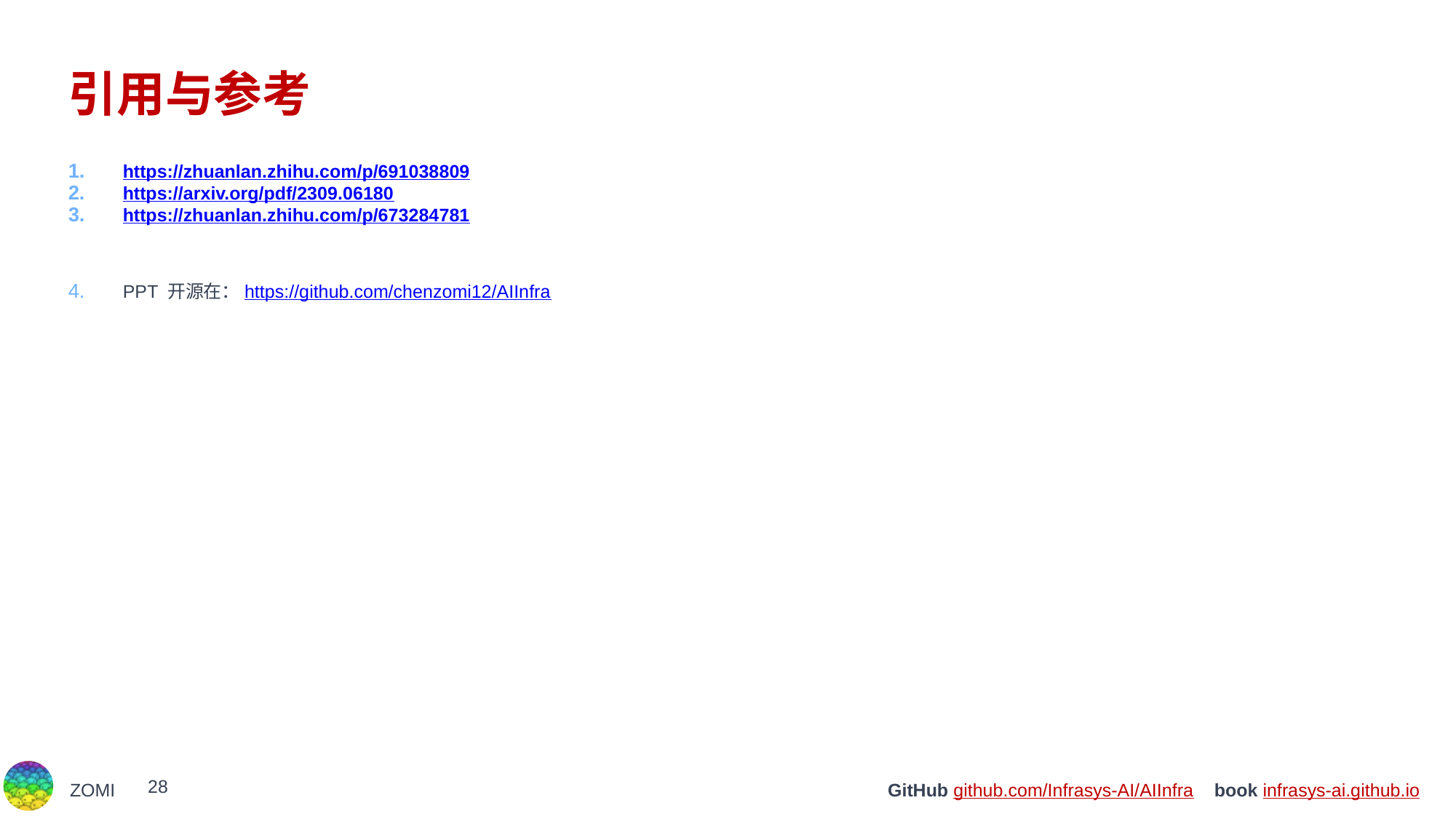

# 引用与参考
https://zhuanlan.zhihu.com/p/691038809
https://arxiv.org/pdf/2309.06180
https://zhuanlan.zhihu.com/p/673284781

PPT 开源在：https://github.com/chenzomi12/AIInfra